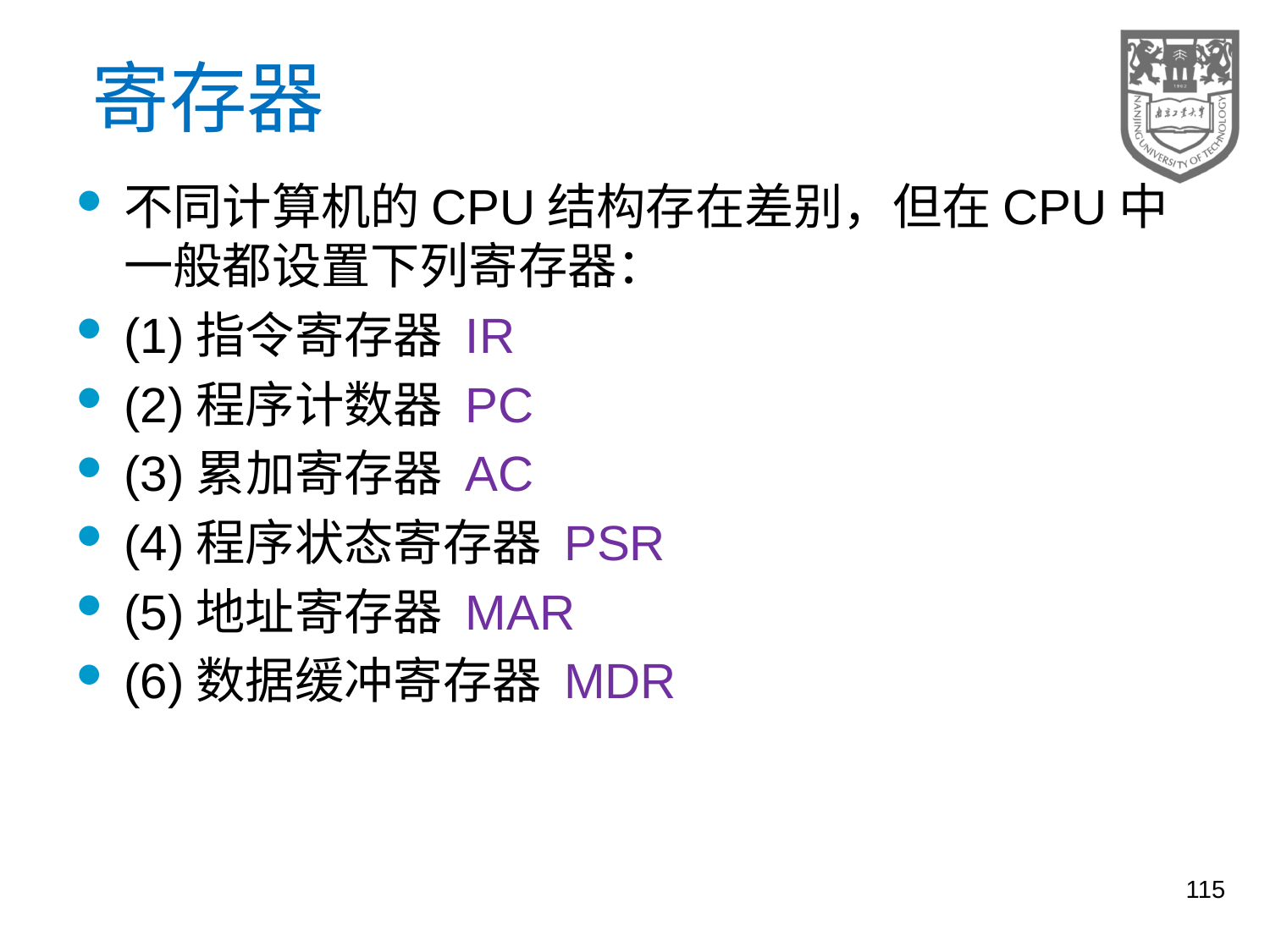

# 寄存器
不同计算机的CPU结构存在差别，但在CPU中一般都设置下列寄存器：
(1)指令寄存器 IR
(2)程序计数器 PC
(3)累加寄存器 AC
(4)程序状态寄存器 PSR
(5)地址寄存器 MAR
(6)数据缓冲寄存器 MDR
115